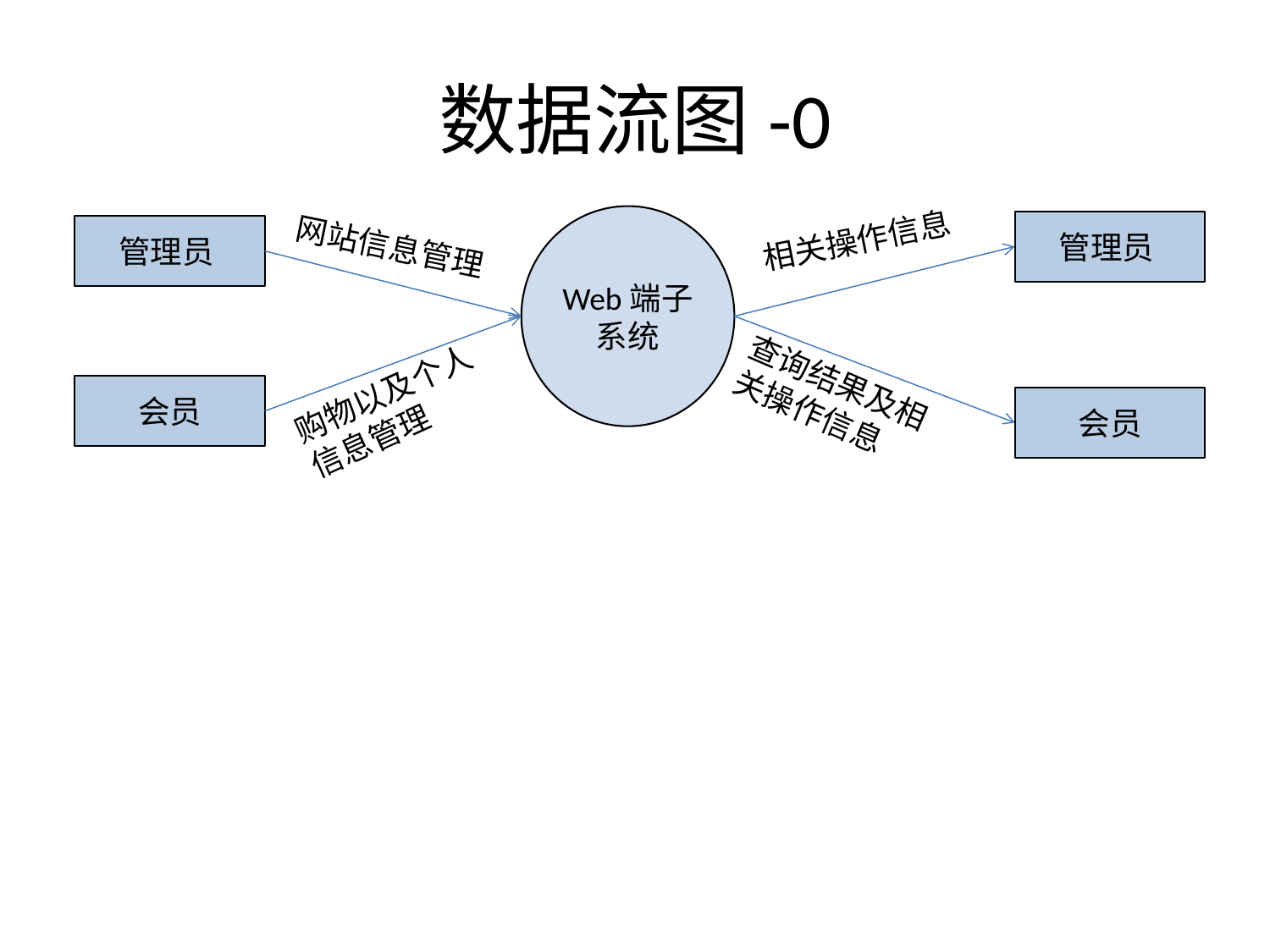

# 数据流图-0

Web端子系统

管理员
相关操作信息
管理员
网站信息管理
查询结果及相关操作信息
购物以及个人信息管理
会员
会员